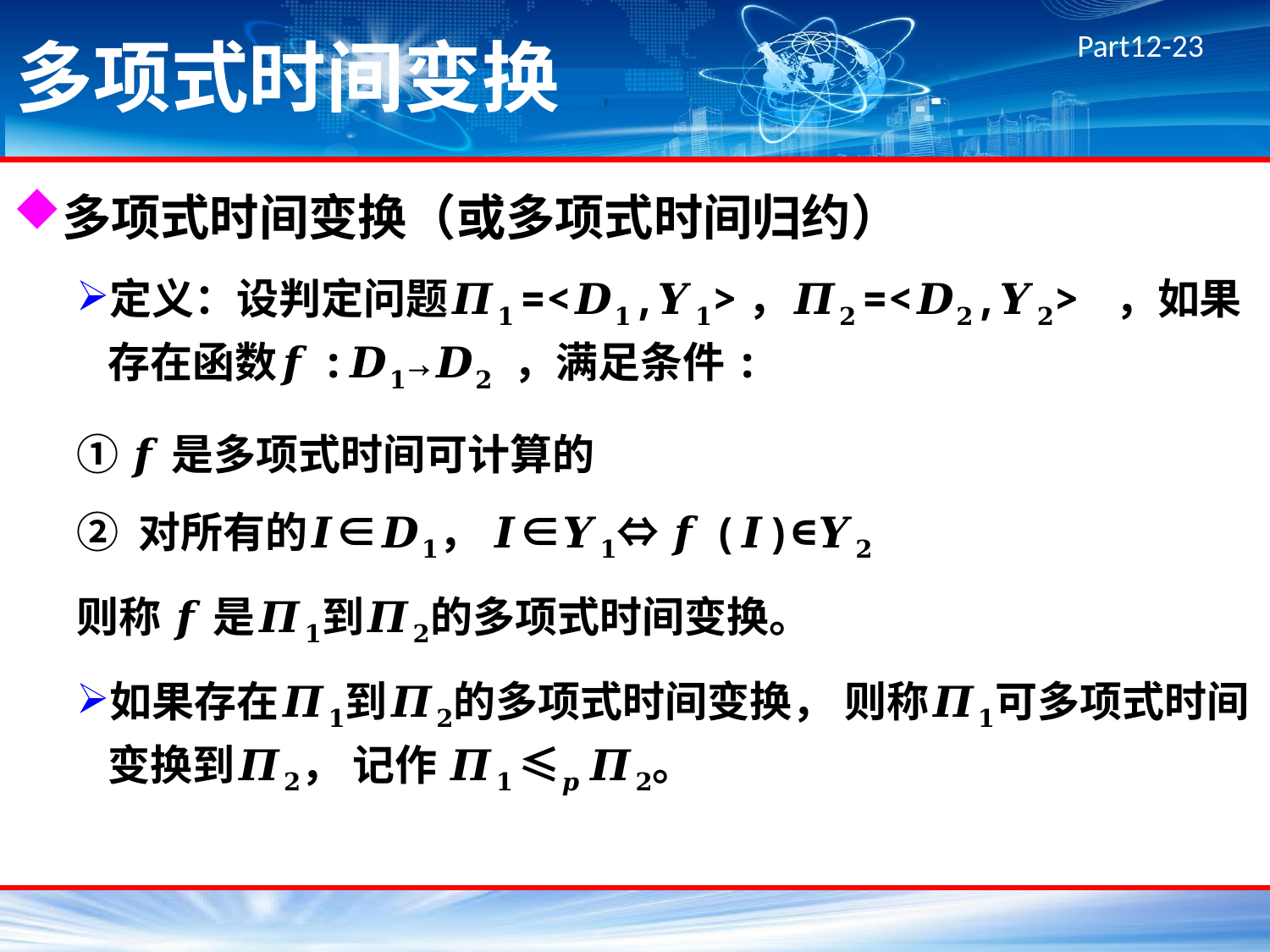

# 多项式时间变换
多项式时间变换（或多项式时间归约）
定义：设判定问题𝜫𝟏=<𝑫𝟏,𝒀𝟏>，𝜫𝟐=<𝑫𝟐,𝒀𝟐> ，如果存在函数𝒇:𝑫𝟏→𝑫𝟐 ，满足条件:
① 𝒇是多项式时间可计算的
② 对所有的𝑰∈𝑫𝟏， 𝑰∈𝒀𝟏⇔ 𝒇(𝑰)∈𝒀𝟐
则称 𝒇 是𝜫𝟏到𝜫𝟐的多项式时间变换。
如果存在𝜫𝟏到𝜫𝟐的多项式时间变换， 则称𝜫𝟏可多项式时间变换到𝜫𝟐， 记作 𝜫𝟏 ≤𝒑 𝜫𝟐。